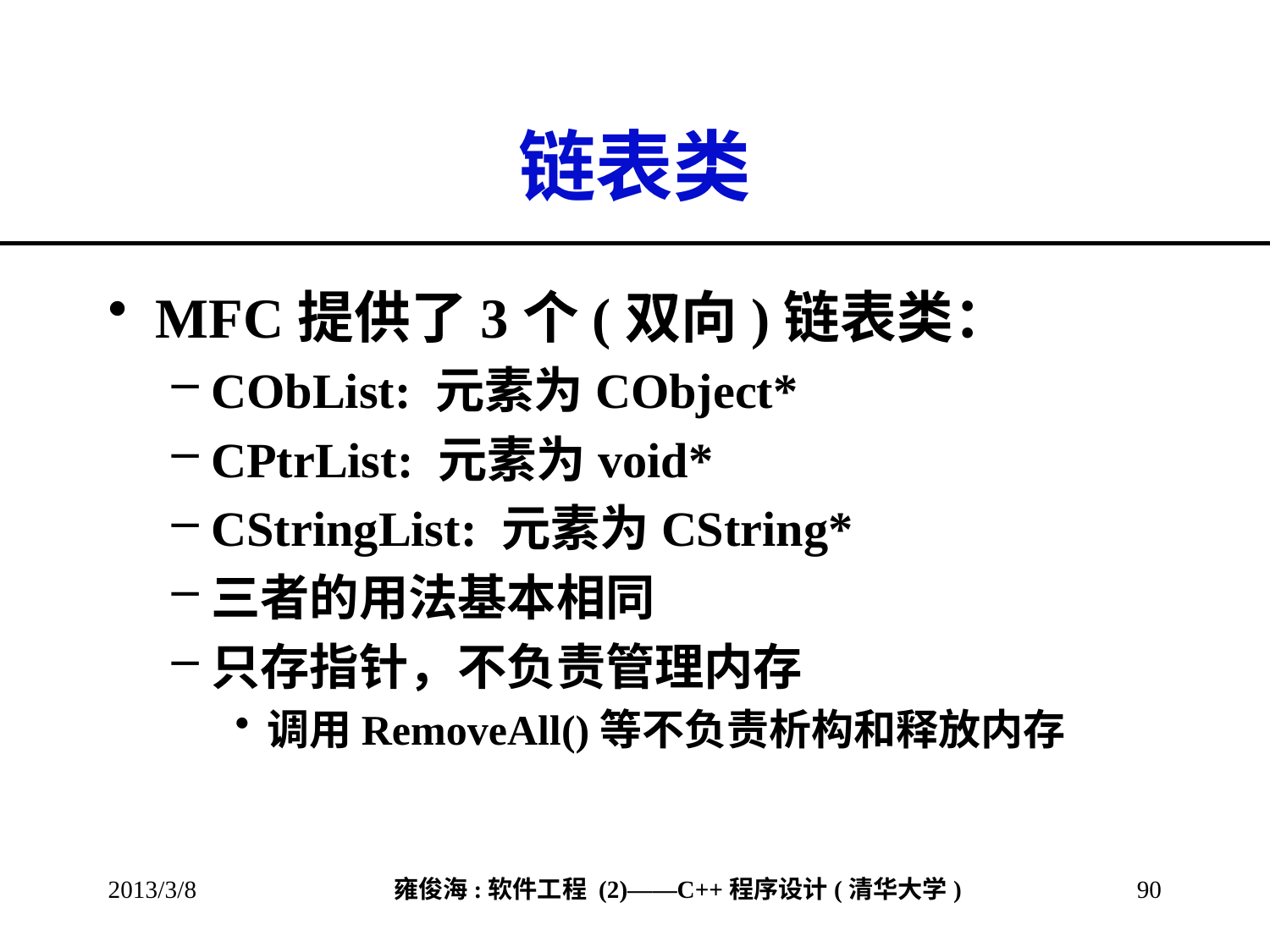

# 链表类
MFC提供了3个(双向)链表类：
CObList: 元素为CObject*
CPtrList: 元素为void*
CStringList: 元素为CString*
三者的用法基本相同
只存指针，不负责管理内存
调用RemoveAll()等不负责析构和释放内存
2013/3/8
90